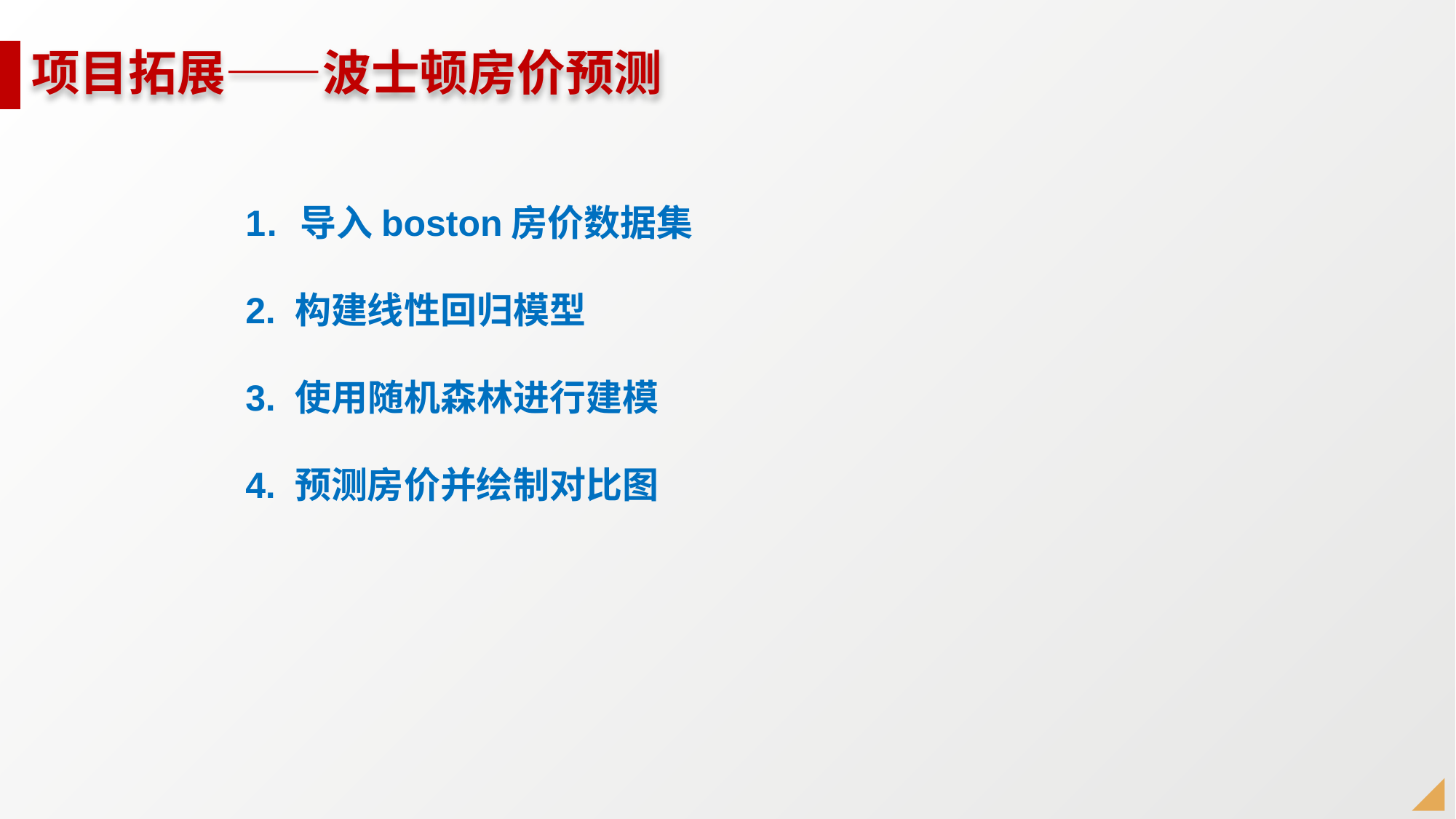

# 项目拓展——波士顿房价预测
导入boston房价数据集
2. 构建线性回归模型
3. 使用随机森林进行建模
4. 预测房价并绘制对比图